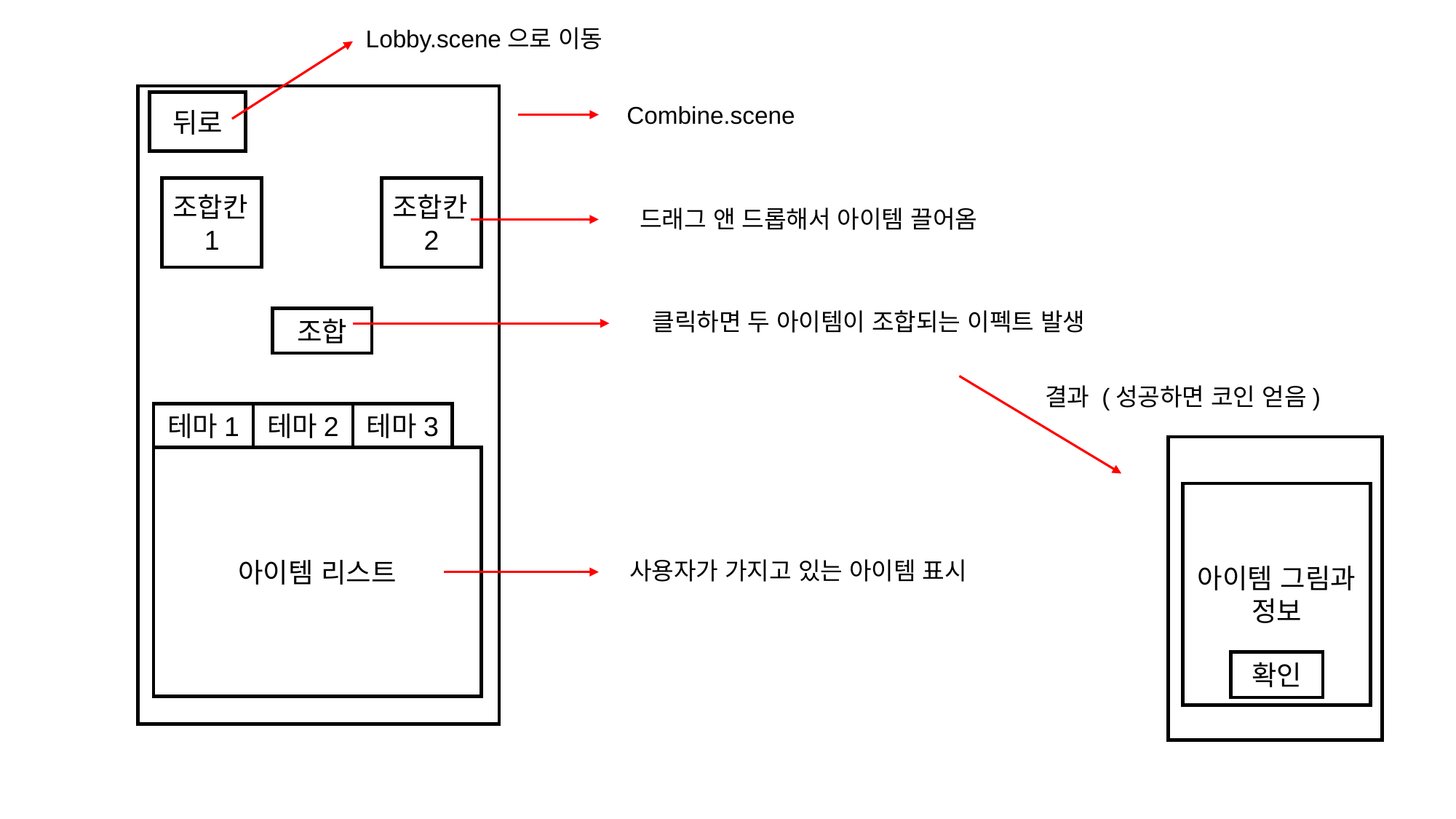

Lobby.scene으로 이동

뒤로
Combine.scene
조합칸1
조합칸2
드래그 앤 드롭해서 아이템 끌어옴
클릭하면 두 아이템이 조합되는 이펙트 발생
조합
결과 (성공하면 코인 얻음)
테마1
테마2
테마3

아이템 리스트
아이템 그림과 정보
사용자가 가지고 있는 아이템 표시
확인